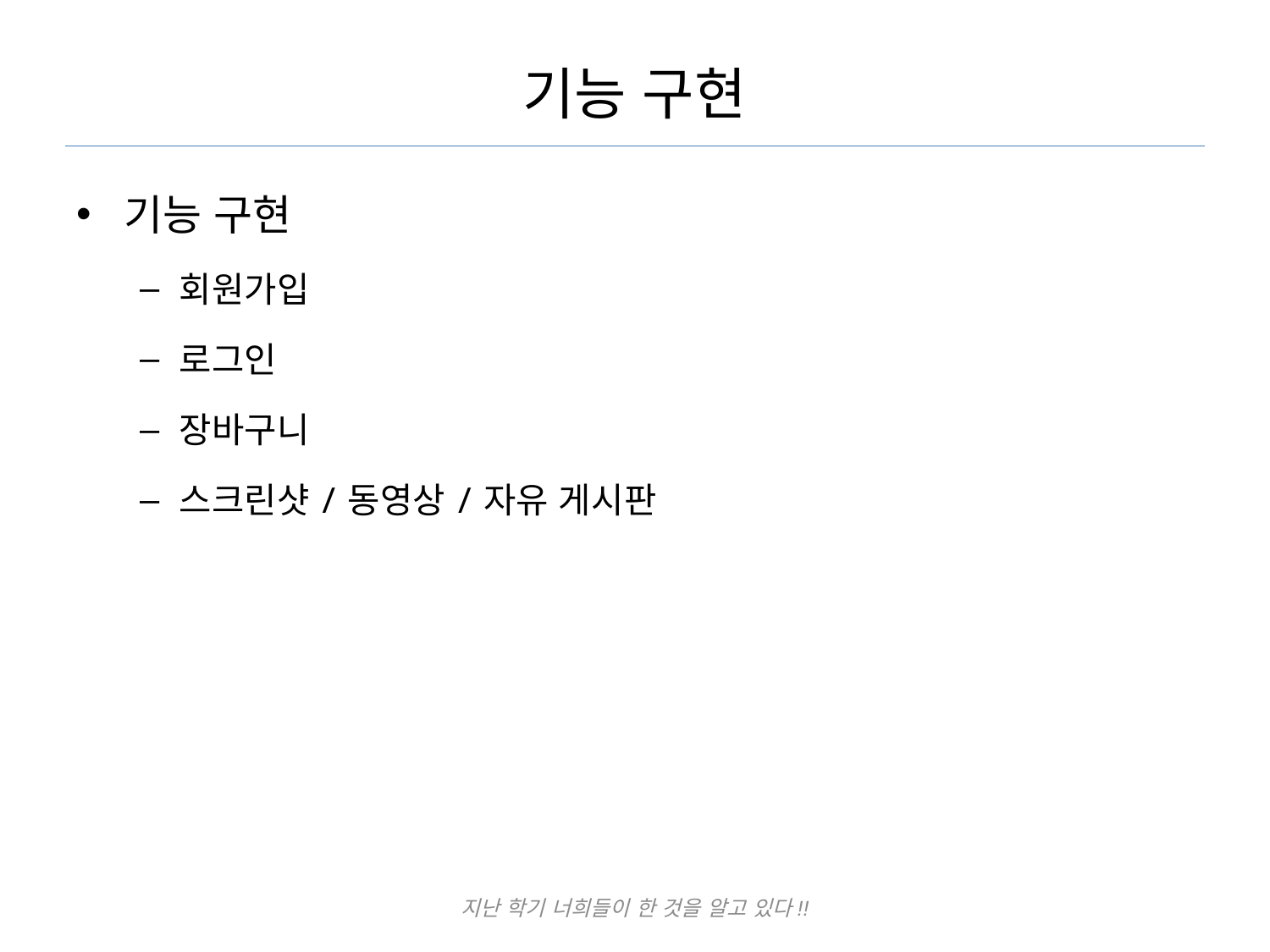

# 기능 구현
기능 구현
회원가입
로그인
장바구니
스크린샷/동영상/자유 게시판
지난 학기 너희들이 한 것을 알고 있다!!